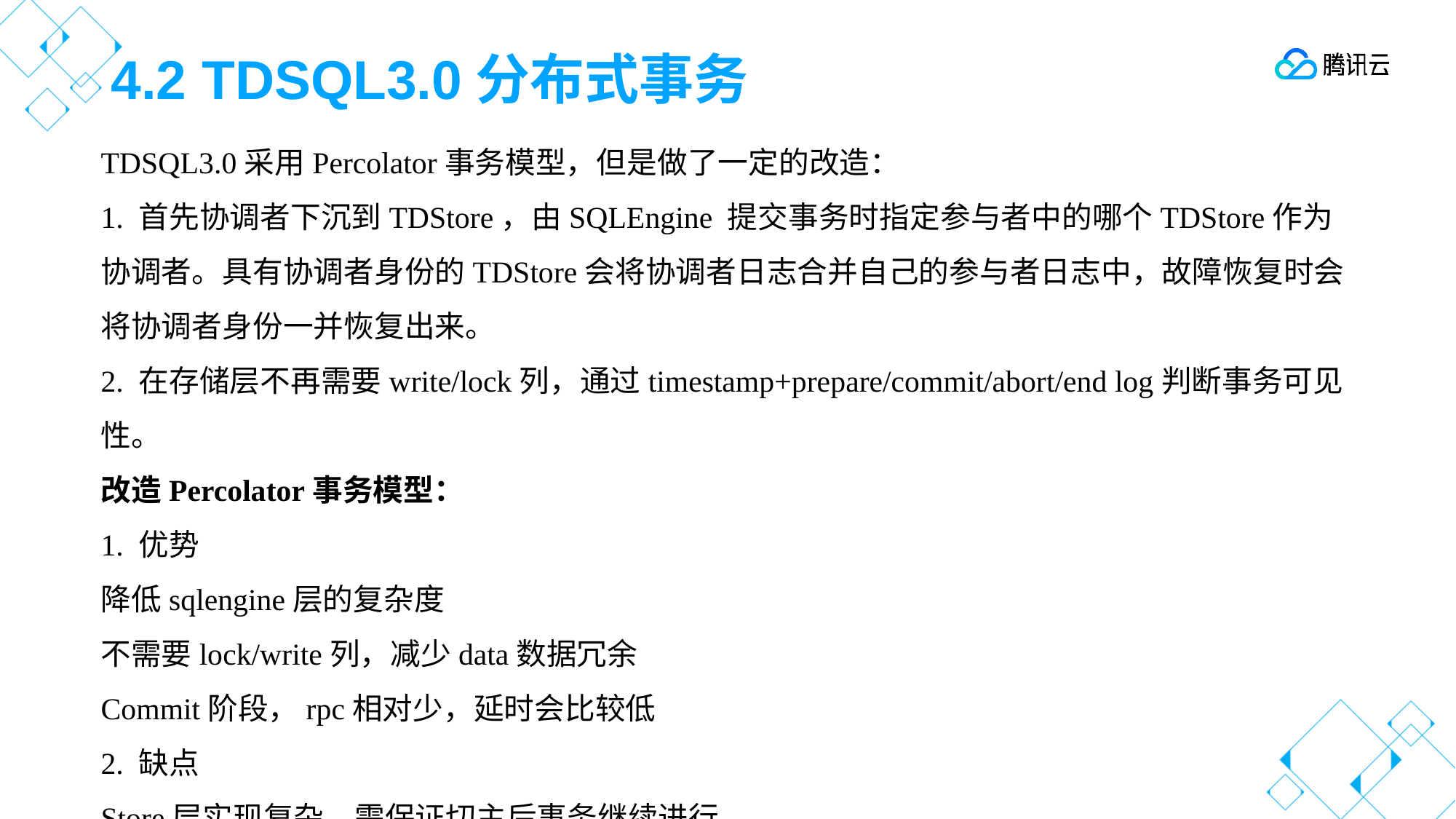

# 4.2 TDSQL3.0分布式事务
TDSQL3.0采用Percolator事务模型，但是做了一定的改造：
1. 首先协调者下沉到TDStore，由SQLEngine 提交事务时指定参与者中的哪个TDStore作为协调者。具有协调者身份的TDStore会将协调者日志合并自己的参与者日志中，故障恢复时会将协调者身份一并恢复出来。
2. 在存储层不再需要write/lock列，通过timestamp+prepare/commit/abort/end log判断事务可见性。
改造Percolator事务模型：
1. 优势
降低sqlengine层的复杂度
不需要lock/write列，减少data数据冗余
Commit阶段，rpc相对少，延时会比较低
2. 缺点
Store层实现复杂，需保证切主后事务继续进行